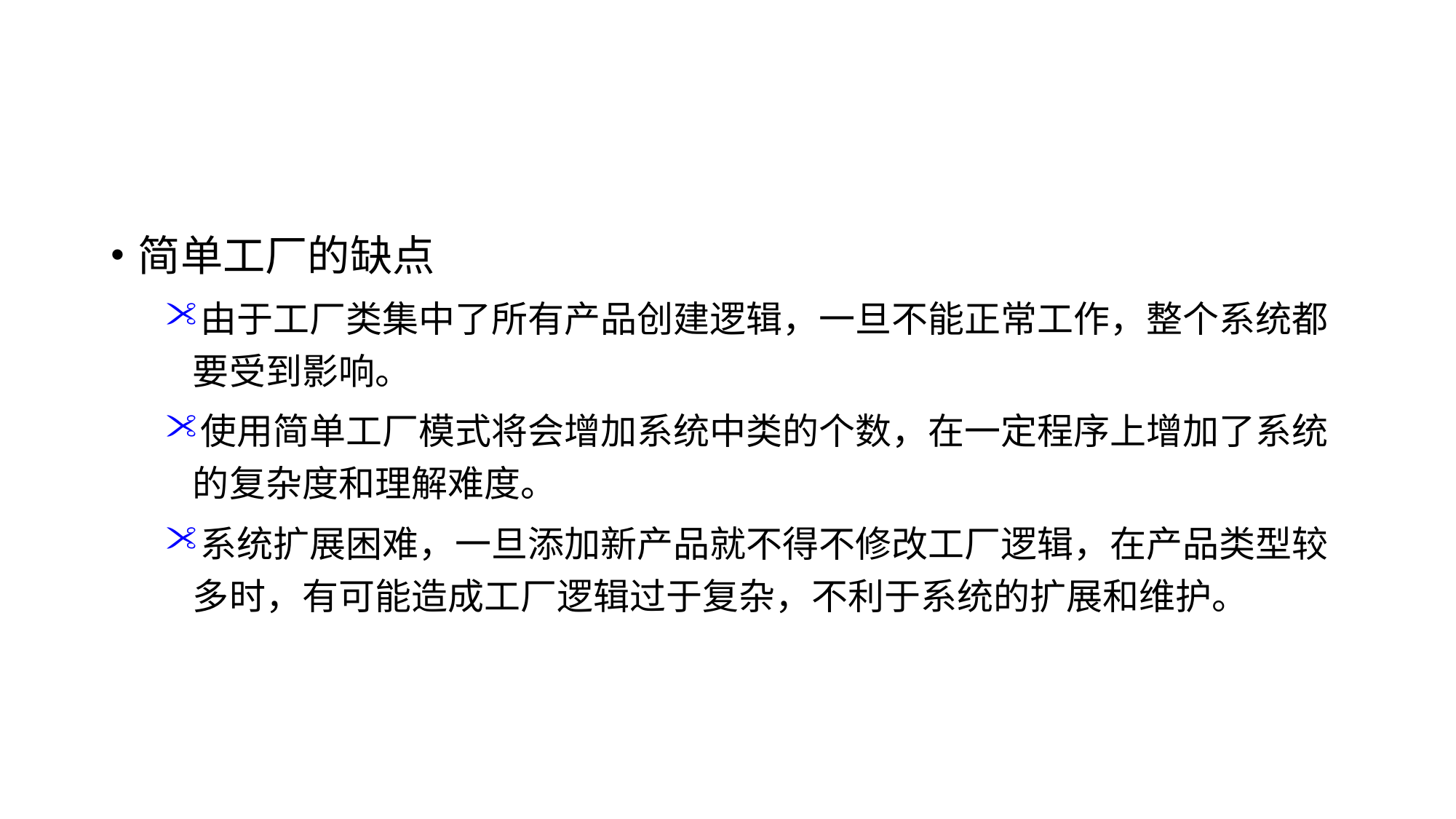

#
简单工厂的缺点
由于工厂类集中了所有产品创建逻辑，一旦不能正常工作，整个系统都要受到影响。
使用简单工厂模式将会增加系统中类的个数，在一定程序上增加了系统的复杂度和理解难度。
系统扩展困难，一旦添加新产品就不得不修改工厂逻辑，在产品类型较多时，有可能造成工厂逻辑过于复杂，不利于系统的扩展和维护。